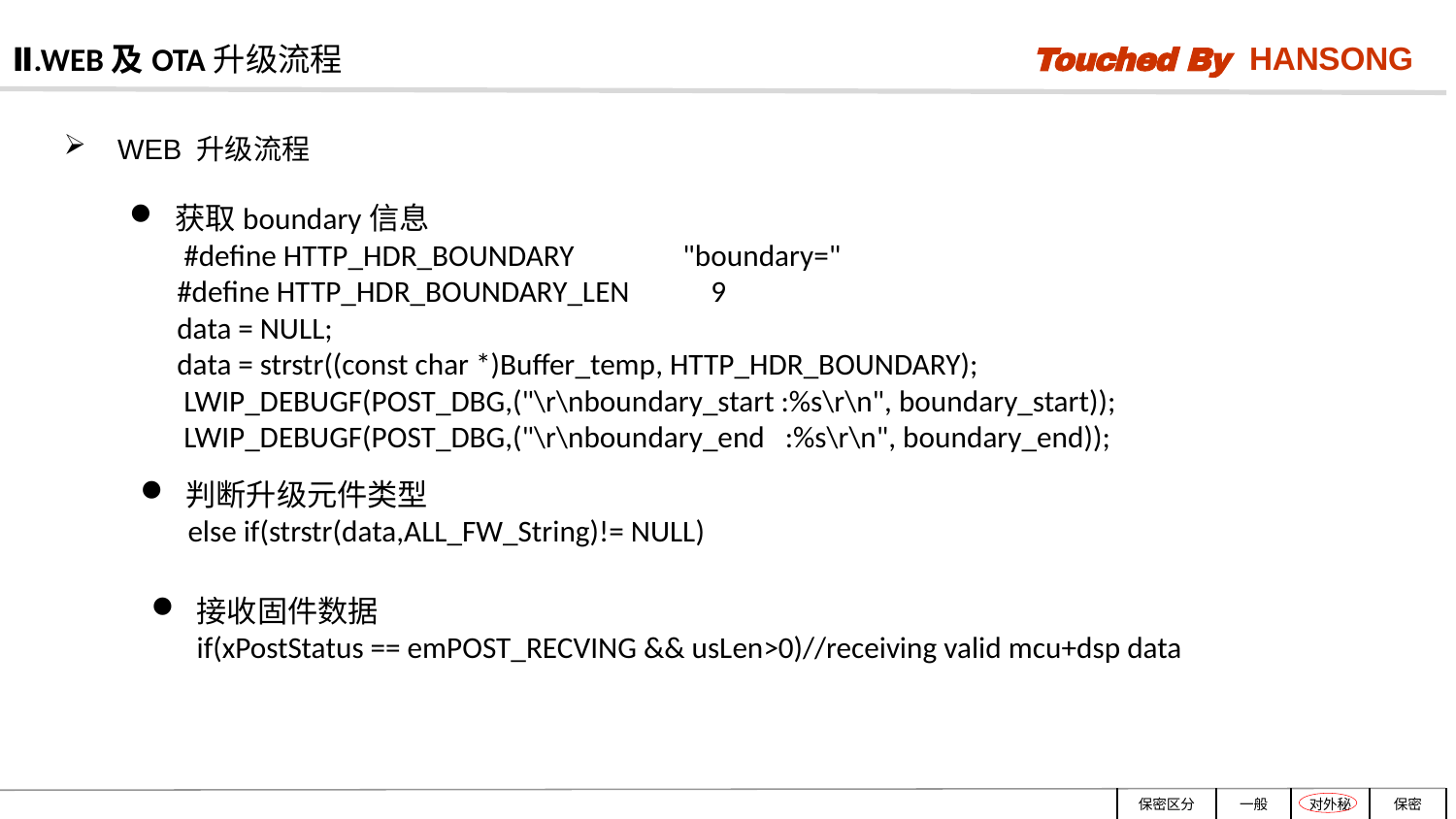

Ⅱ.WEB及OTA升级流程

 WEB 升级流程
获取boundary信息
        #define HTTP_HDR_BOUNDARY                "boundary="
       #define HTTP_HDR_BOUNDARY_LEN            9
       data = NULL;
       data = strstr((const char *)Buffer_temp, HTTP_HDR_BOUNDARY);
        LWIP_DEBUGF(POST_DBG,("\r\nboundary_start :%s\r\n", boundary_start));
        LWIP_DEBUGF(POST_DBG,("\r\nboundary_end   :%s\r\n", boundary_end));
判断升级元件类型
       else if(strstr(data,ALL_FW_String)!= NULL)
接收固件数据
	if(xPostStatus == emPOST_RECVING && usLen>0)//receiving valid mcu+dsp data